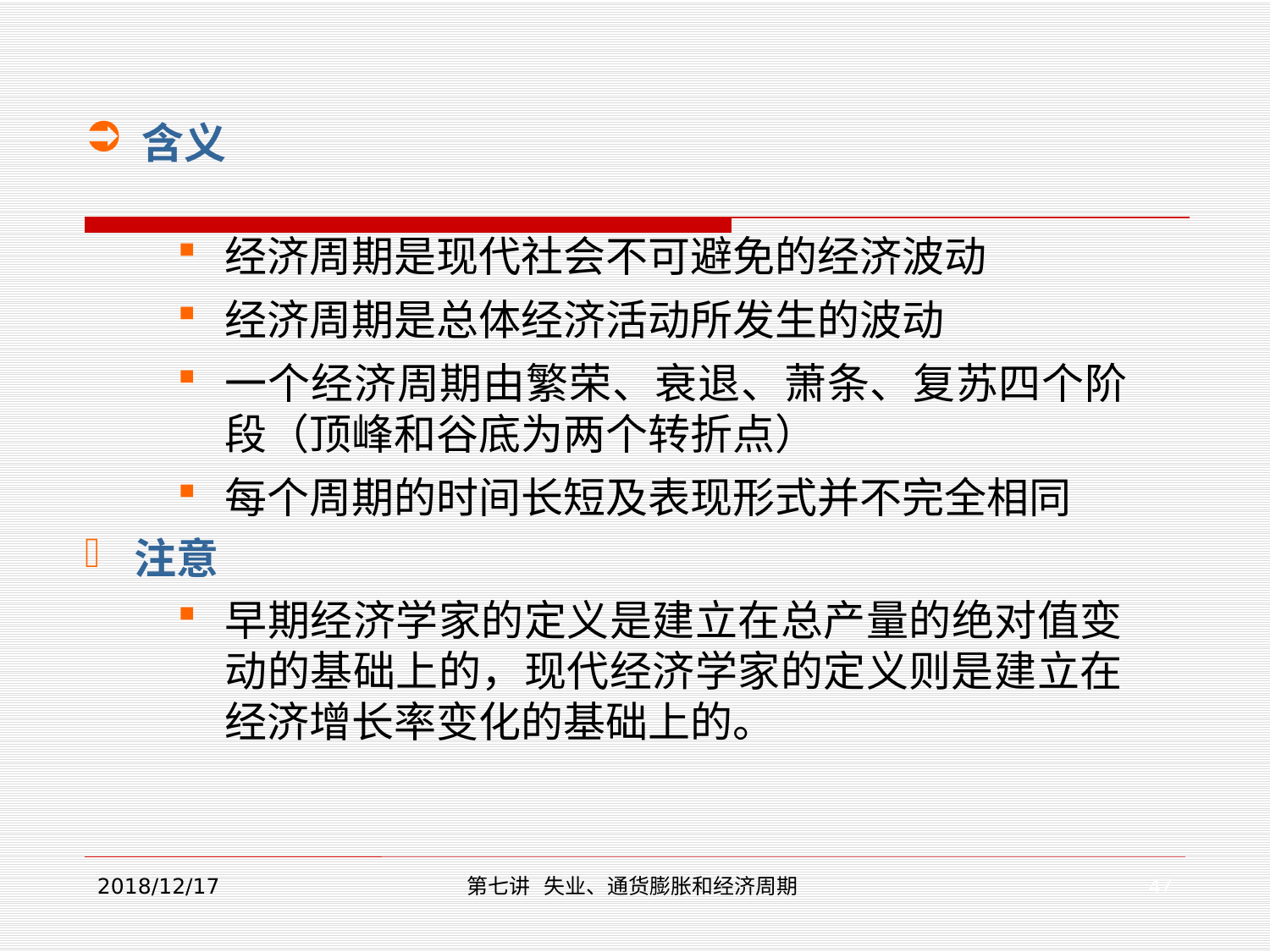

含义
经济周期是现代社会不可避免的经济波动
经济周期是总体经济活动所发生的波动
一个经济周期由繁荣、衰退、萧条、复苏四个阶段（顶峰和谷底为两个转折点）
每个周期的时间长短及表现形式并不完全相同
 注意
早期经济学家的定义是建立在总产量的绝对值变动的基础上的，现代经济学家的定义则是建立在经济增长率变化的基础上的。
47
2018/12/17
第七讲   失业、通货膨胀和经济周期